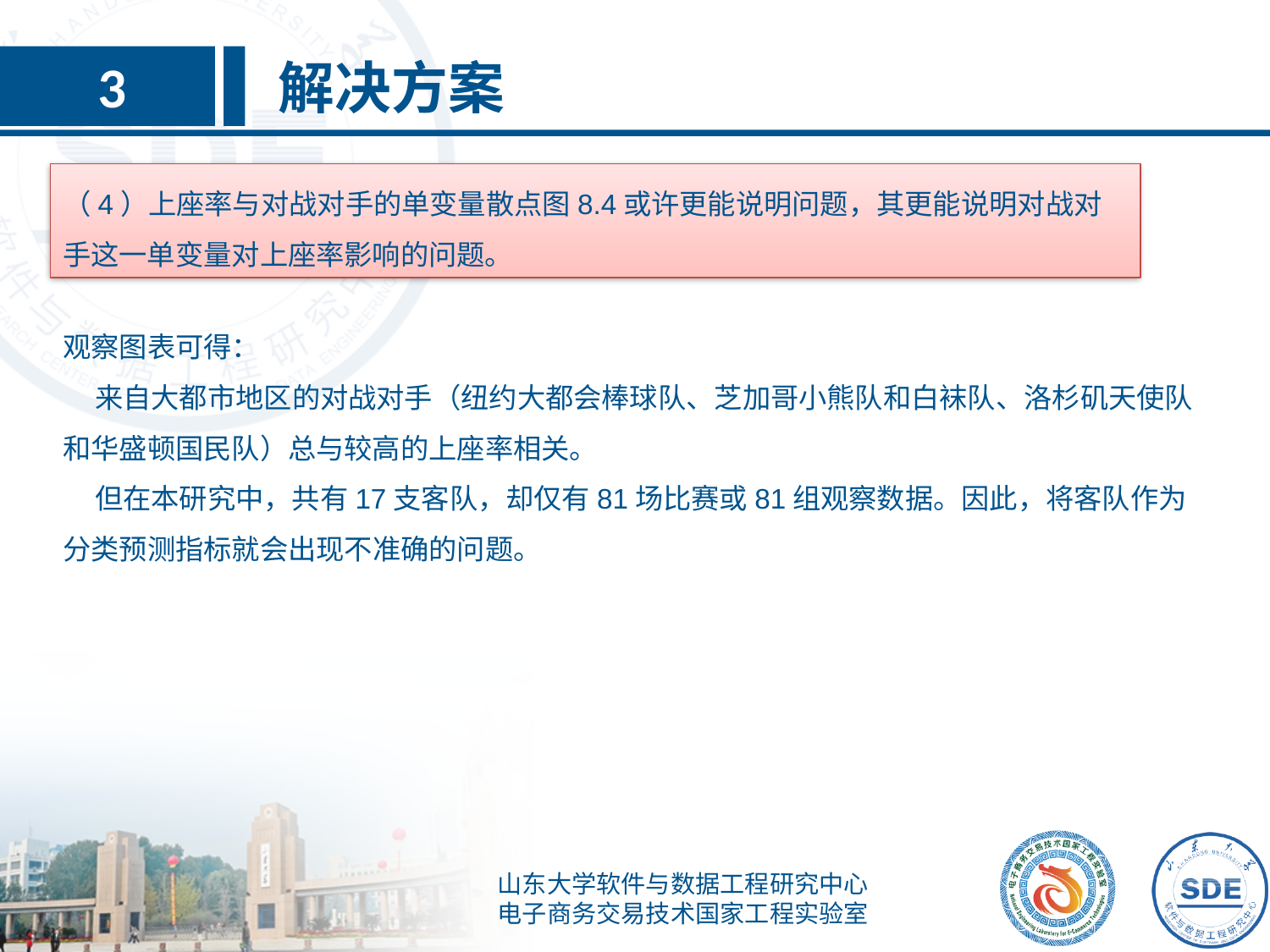

解决方案
3
（4）上座率与对战对手的单变量散点图8.4或许更能说明问题，其更能说明对战对手这一单变量对上座率影响的问题。
观察图表可得：
    来自大都市地区的对战对手（纽约大都会棒球队、芝加哥小熊队和白袜队、洛杉矶天使队和华盛顿国民队）总与较高的上座率相关。
    但在本研究中，共有17支客队，却仅有81场比赛或81组观察数据。因此，将客队作为分类预测指标就会出现不准确的问题。